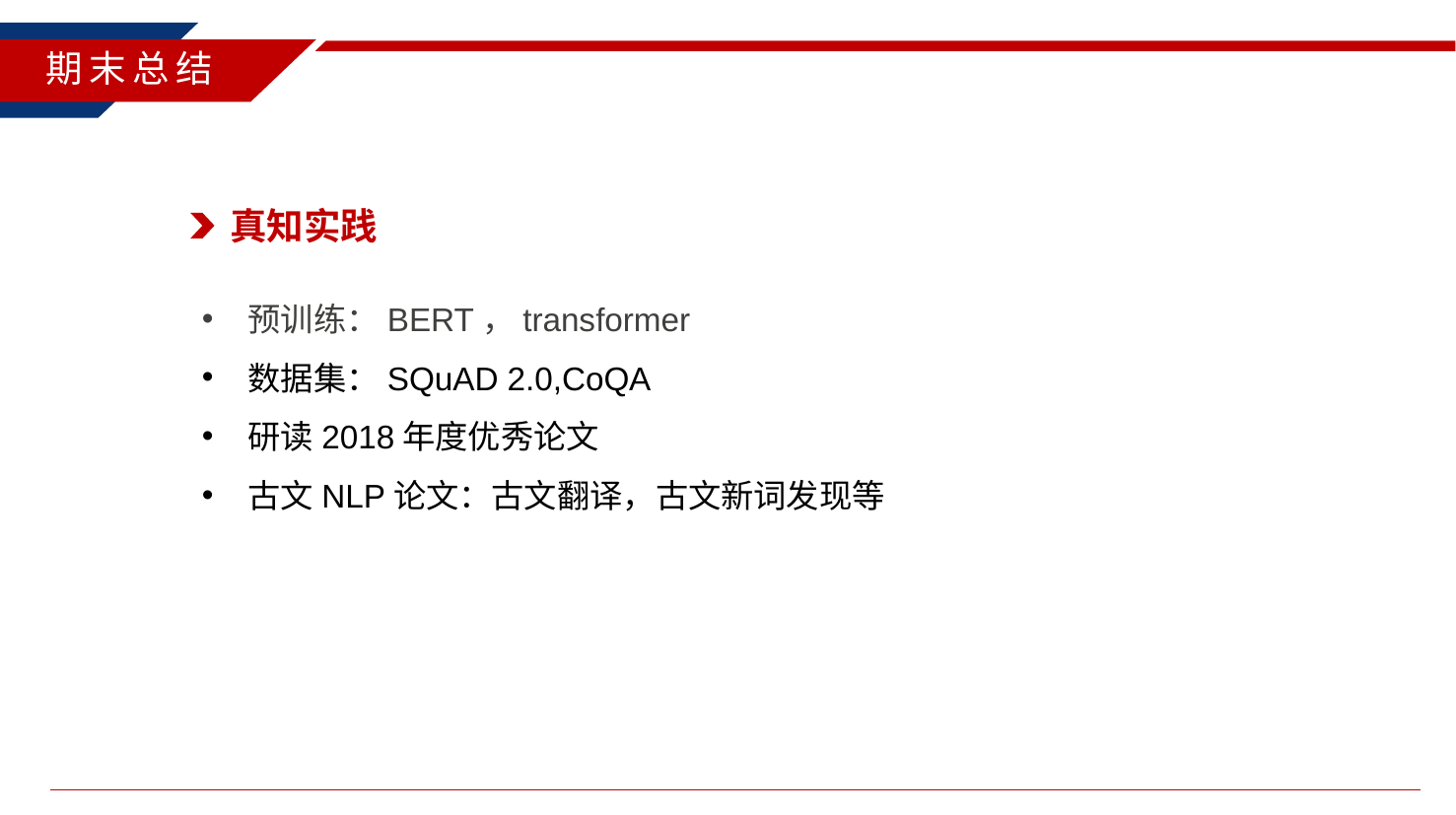

期末总结

真知实践

预训练：BERT，transformer
数据集：SQuAD 2.0,CoQA
研读2018年度优秀论文
古文NLP论文：古文翻译，古文新词发现等